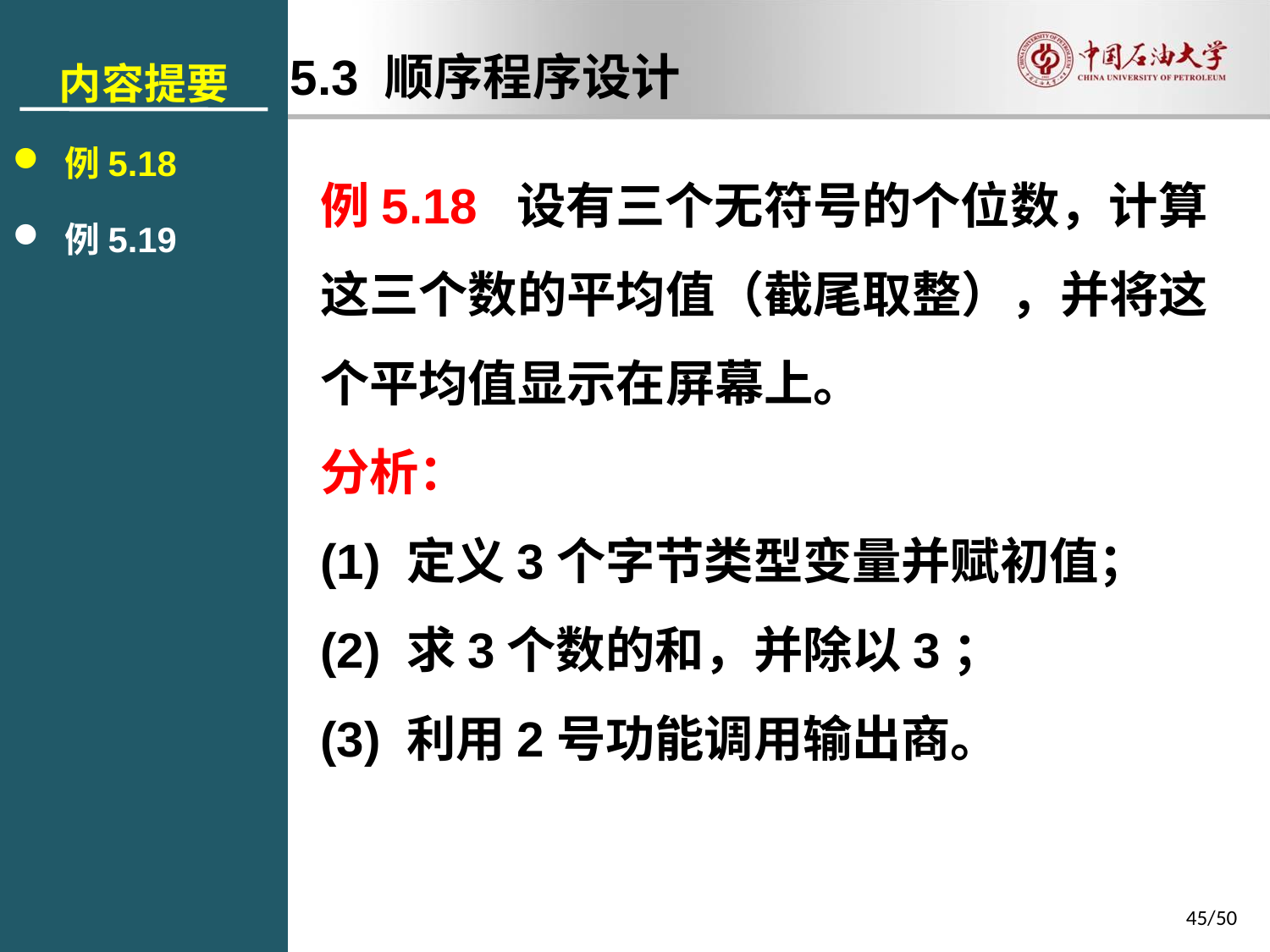

内容提要
 例5.18
 例5.19
5.3 顺序程序设计
例5.18  设有三个无符号的个位数，计算这三个数的平均值（截尾取整），并将这个平均值显示在屏幕上。
分析：
(1) 定义3个字节类型变量并赋初值；
(2) 求3个数的和，并除以3；
(3) 利用2号功能调用输出商。
45/50